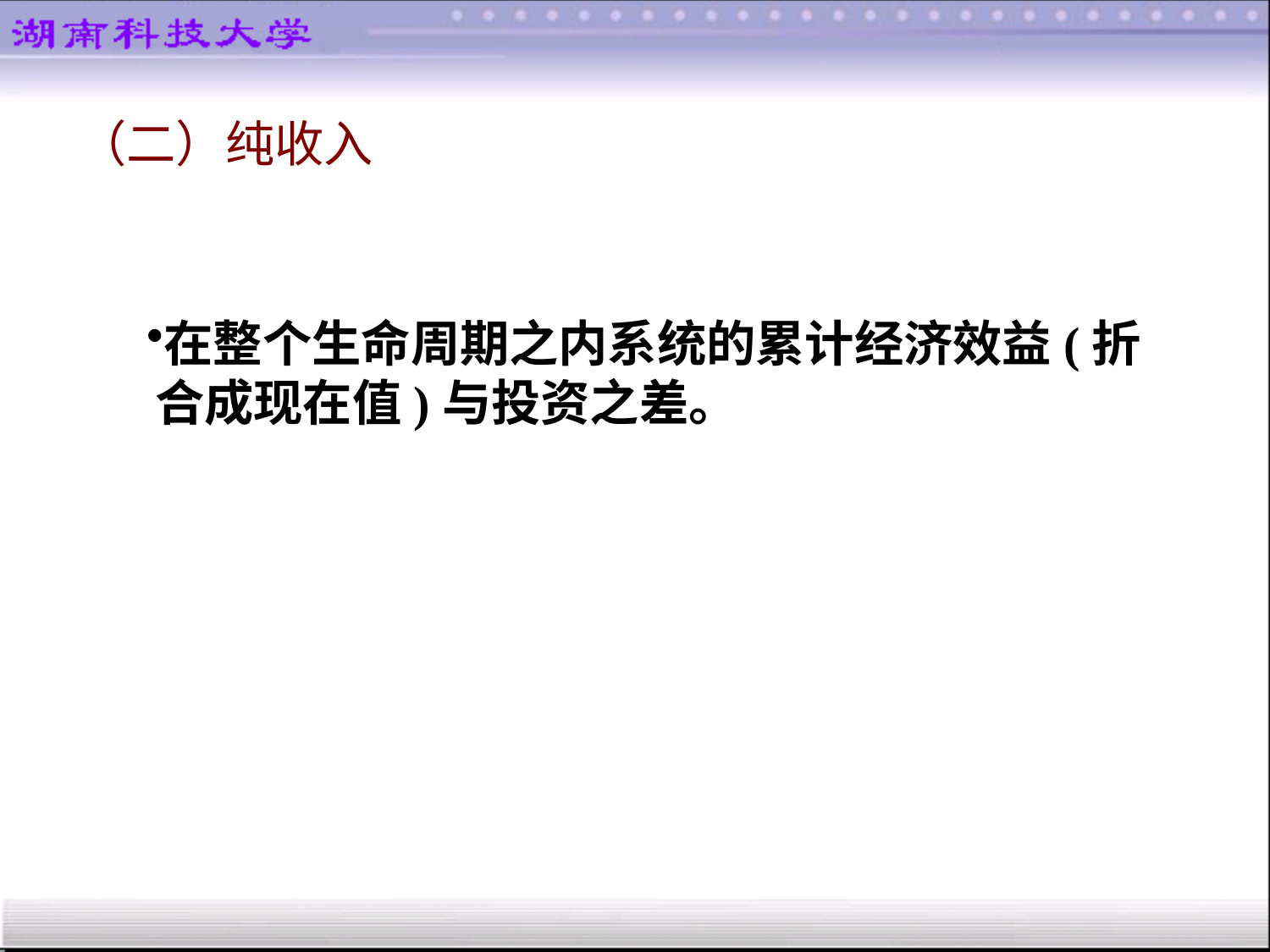

（二）纯收入
在整个生命周期之内系统的累计经济效益(折合成现在值)与投资之差。